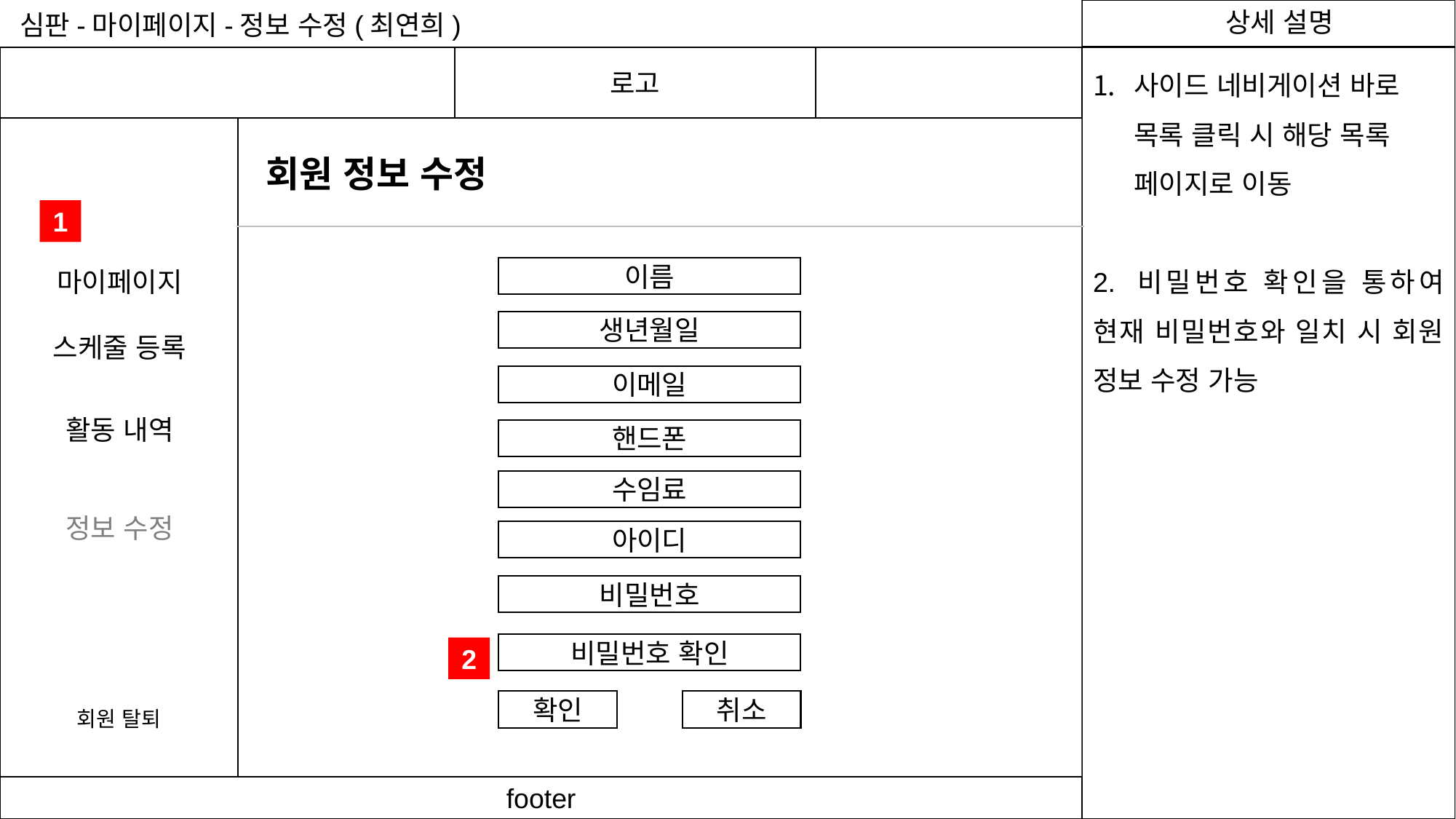

심판-마이페이지-정보 수정(최연희)
사이드 네비게이션 바로 목록 클릭 시 해당 목록 페이지로 이동

2. 비밀번호 확인을 통하여 현재 비밀번호와 일치 시 회원 정보 수정 가능

로고
회원 정보 수정
1

마이페이지

스케줄 등록

활동 내역

정보 수정

이름

생년월일
이메일
핸드폰
수임료
아이디
비밀번호
비밀번호 확인
2
확인
취소
회원 탈퇴
footer